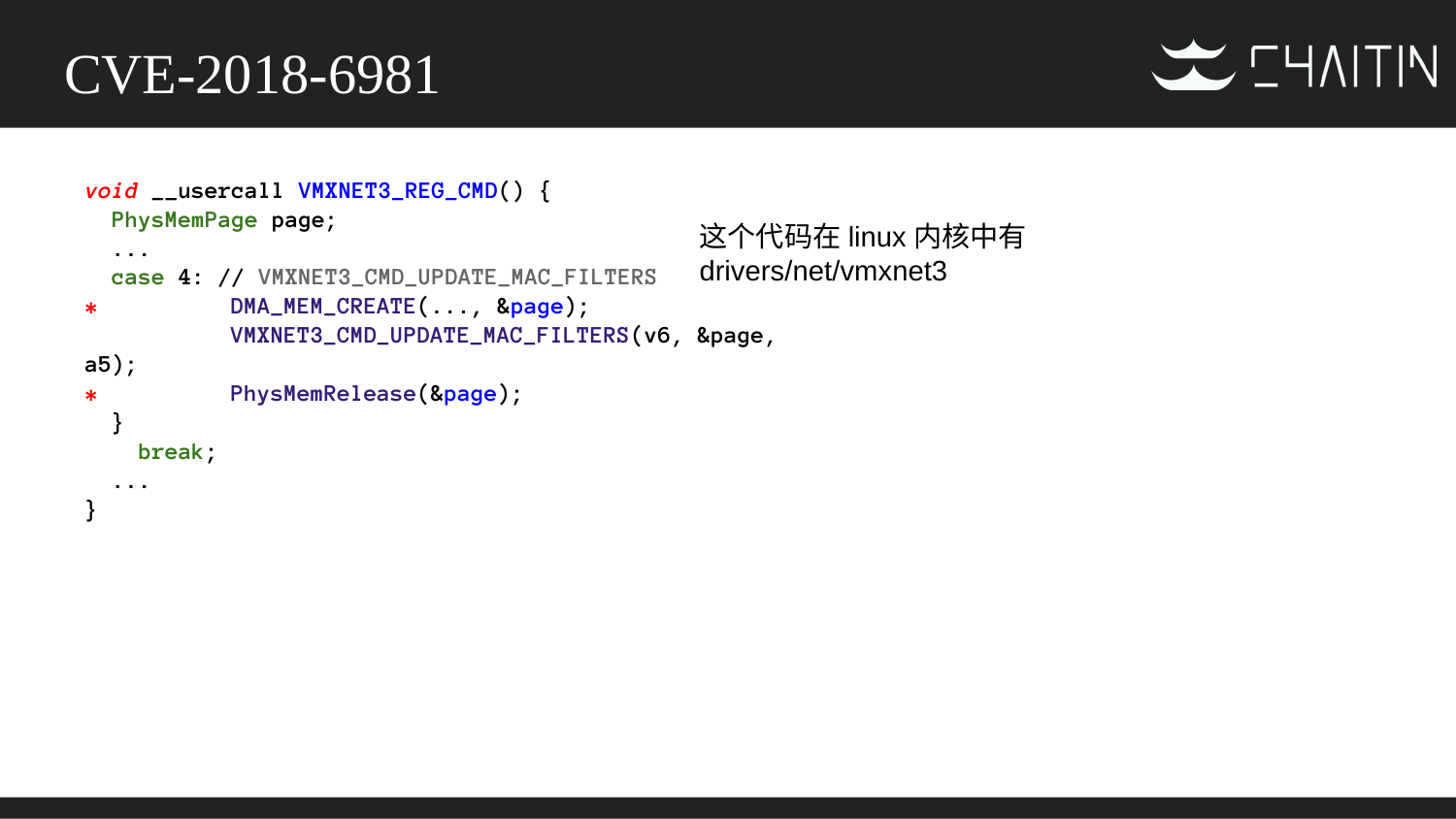

# CVE-2018-6981
void __usercall VMXNET3_REG_CMD() {
  PhysMemPage page;
  ...
  case 4: // VMXNET3_CMD_UPDATE_MAC_FILTERS
* 	DMA_MEM_CREATE(..., &page);
    	VMXNET3_CMD_UPDATE_MAC_FILTERS(v6, &page, a5);
* 	PhysMemRelease(&page);
  }
    break;
  ...
}

这个代码在linux内核中有
drivers/net/vmxnet3
33